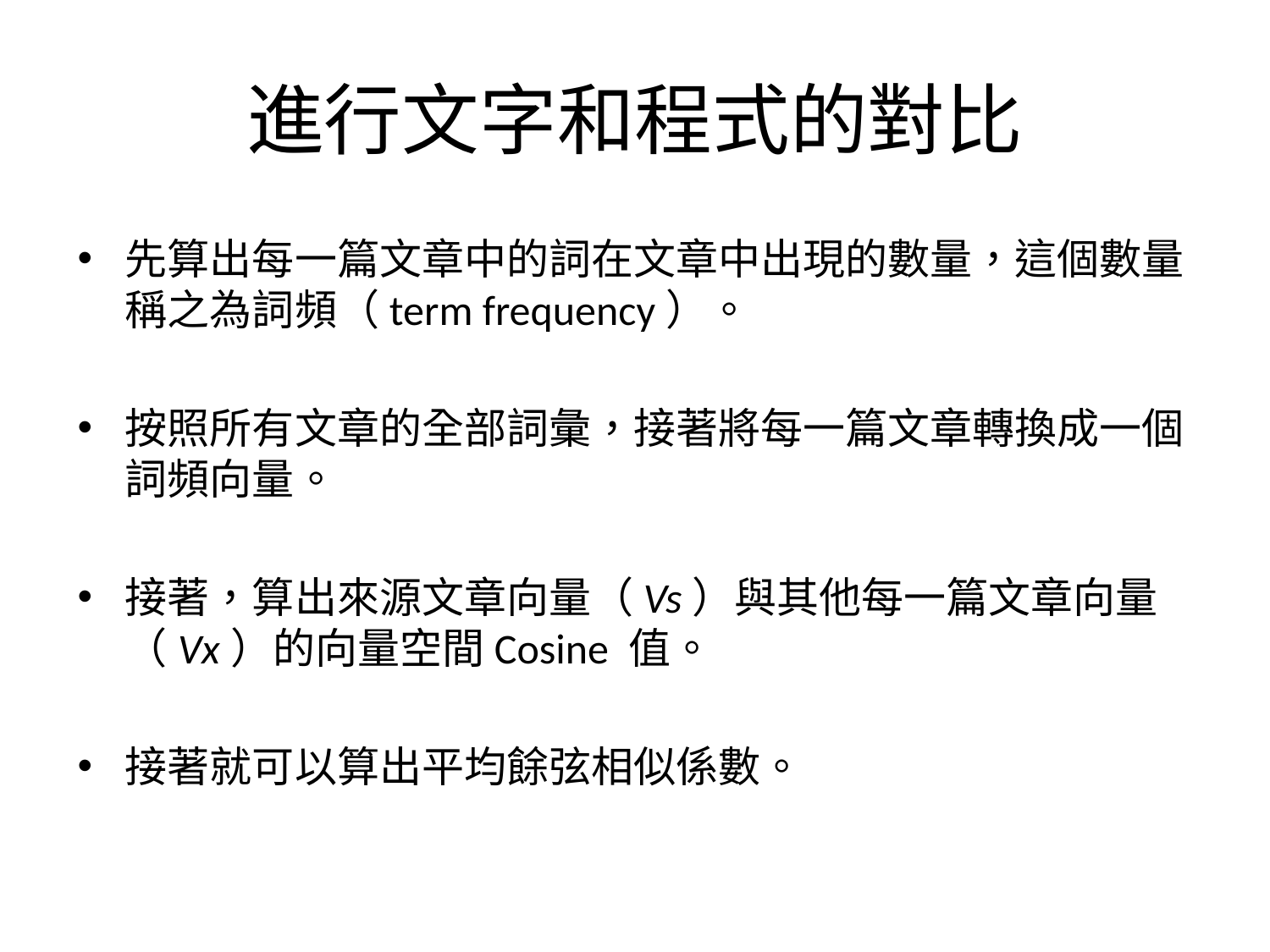

# 進行文字和程式的對比
先算出每一篇文章中的詞在文章中出現的數量，這個數量稱之為詞頻（term frequency）。

按照所有文章的全部詞彙，接著將每一篇文章轉換成一個詞頻向量。

接著，算出來源文章向量（Vs）與其他每一篇文章向量（Vx）的向量空間Cosine 值。

接著就可以算出平均餘弦相似係數。